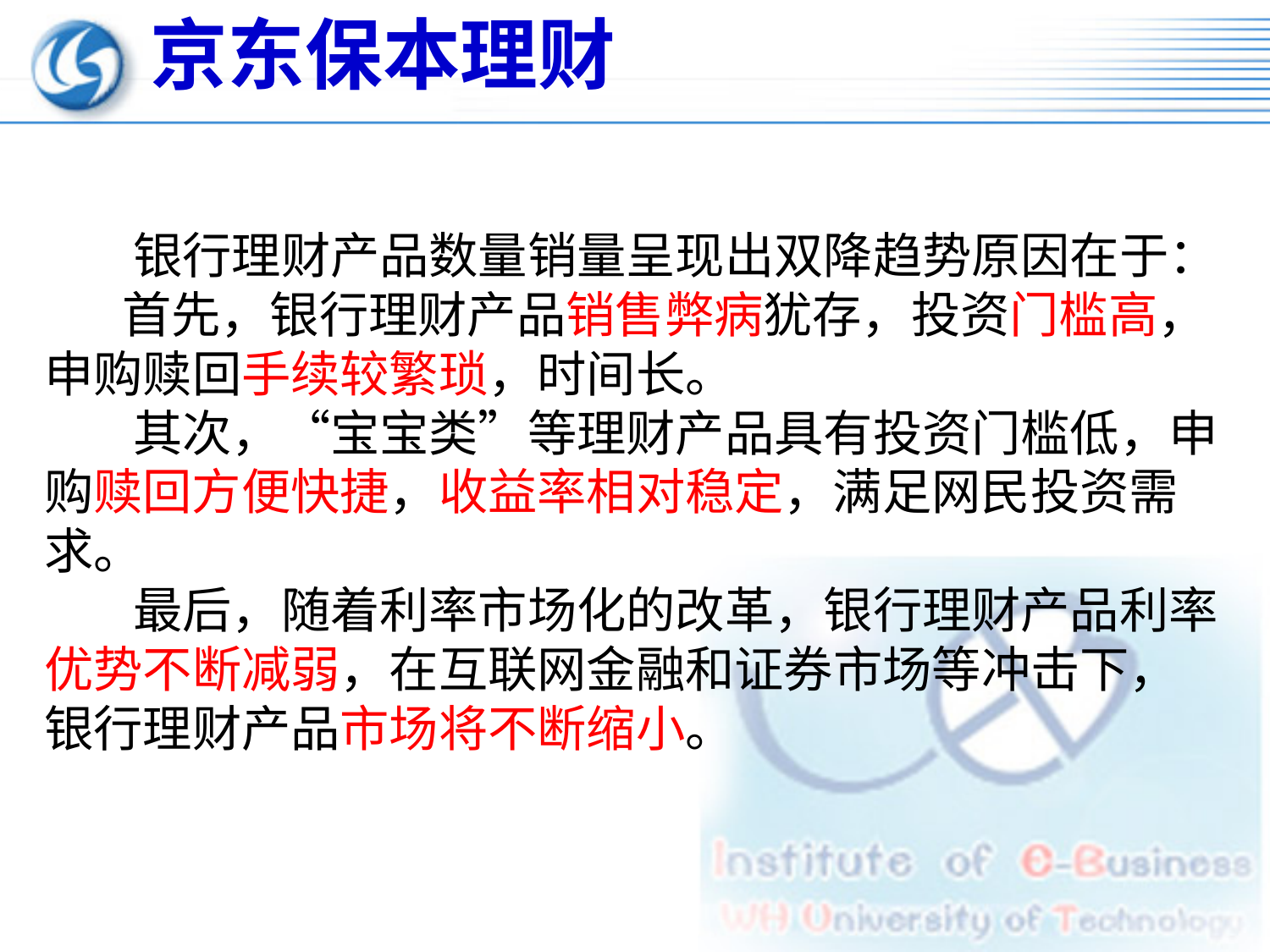

京东保本理财
       银行理财产品数量销量呈现出双降趋势原因在于：
      首先，银行理财产品销售弊病犹存，投资门槛高，申购赎回手续较繁琐，时间长。
       其次，“宝宝类”等理财产品具有投资门槛低，申购赎回方便快捷，收益率相对稳定，满足网民投资需求。
       最后，随着利率市场化的改革，银行理财产品利率优势不断减弱，在互联网金融和证券市场等冲击下，银行理财产品市场将不断缩小。